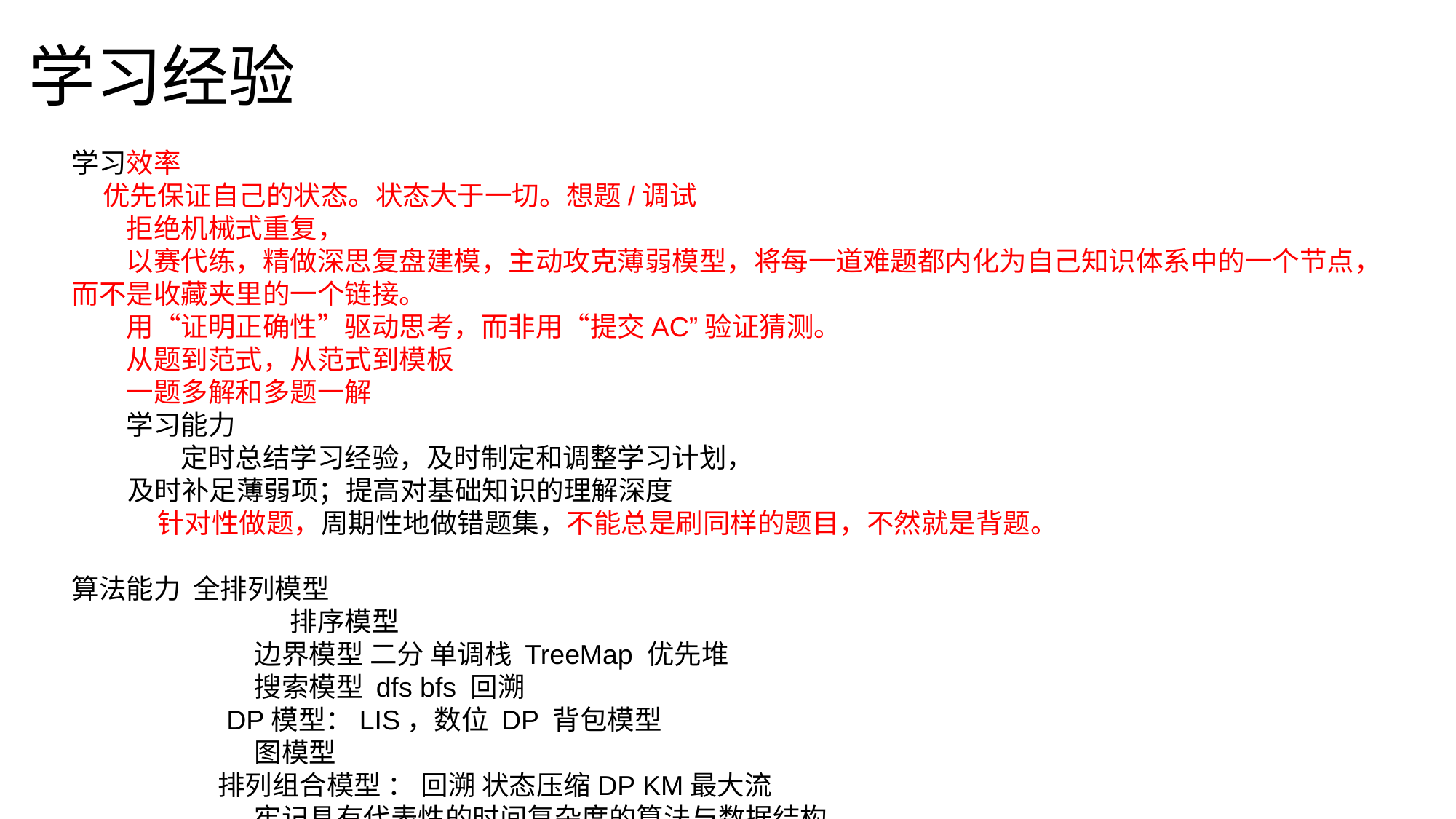

# 学习经验
学习效率
    优先保证自己的状态。状态大于一切。想题/调试
拒绝机械式重复，
以赛代练，精做深思复盘建模，主动攻克薄弱模型，将每一道难题都内化为自己知识体系中的一个节点，而不是收藏夹里的一个链接。
用“证明正确性”驱动思考，而非用“提交AC”验证猜测。
从题到范式，从范式到模板
一题多解和多题一解
学习能力
定时总结学习经验，及时制定和调整学习计划，
        及时补足薄弱项；提高对基础知识的理解深度
    针对性做题，周期性地做错题集，不能总是刷同样的题目，不然就是背题。

算法能力  全排列模型
  	排序模型
  边界模型 二分 单调栈 TreeMap 优先堆
  搜索模型 dfs bfs 回溯
  	      DP模型：LIS，数位 DP 背包模型
  图模型
      排列组合模型 ： 回溯 状态压缩DP KM最大流
  牢记具有代表性的时间复杂度的算法与数据结构
编程能力：形成自己的解题框架 大模拟 算法框架，变量命名，细节，边界处理等。
计算力：代入数据，心算或者笔算代码。